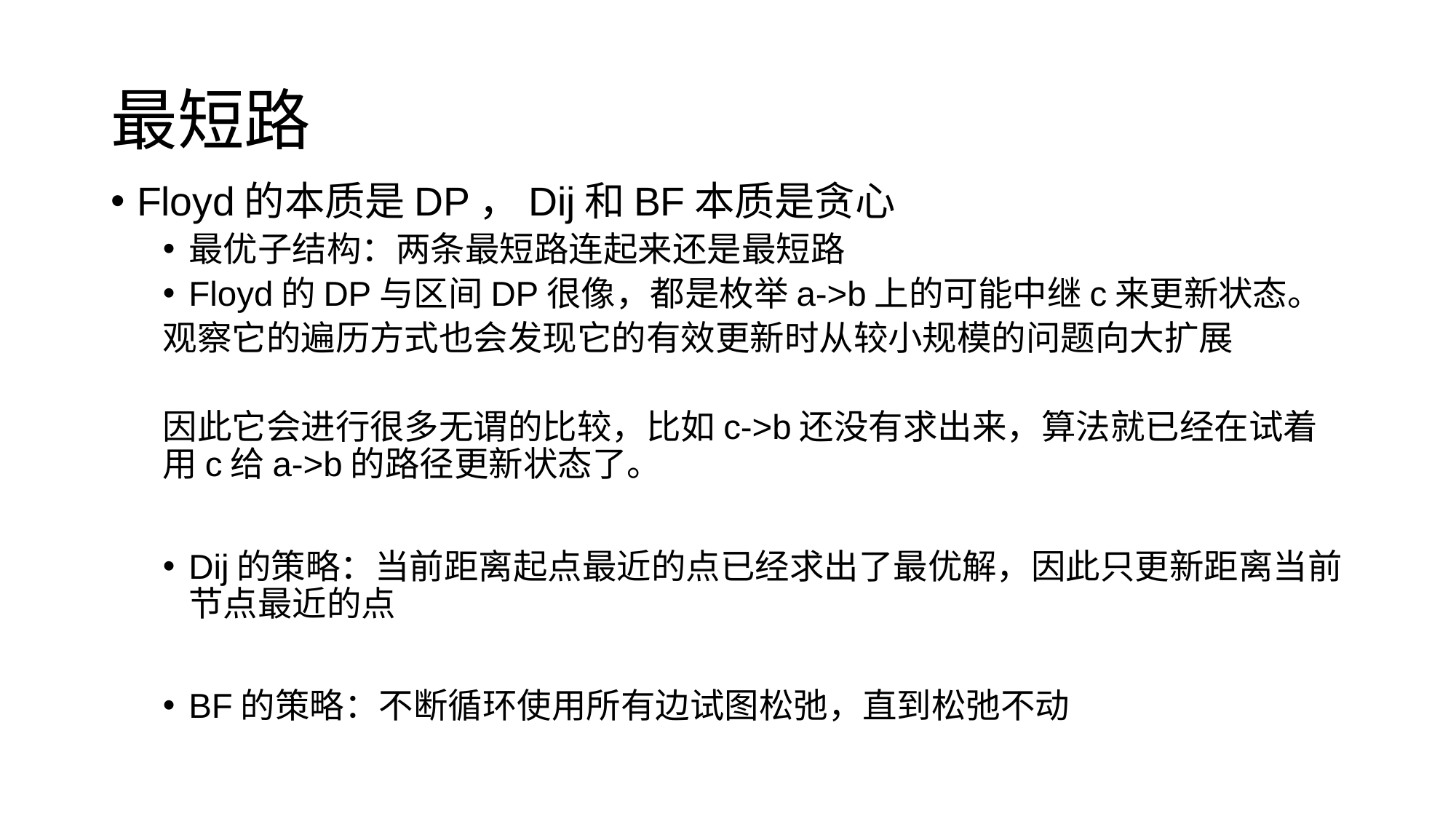

# 最短路
Floyd的本质是DP，Dij和BF本质是贪心
最优子结构：两条最短路连起来还是最短路
Floyd的DP与区间DP很像，都是枚举a->b上的可能中继c来更新状态。
观察它的遍历方式也会发现它的有效更新时从较小规模的问题向大扩展

因此它会进行很多无谓的比较，比如c->b还没有求出来，算法就已经在试着用c给a->b的路径更新状态了。

Dij的策略：当前距离起点最近的点已经求出了最优解，因此只更新距离当前节点最近的点

BF的策略：不断循环使用所有边试图松弛，直到松弛不动